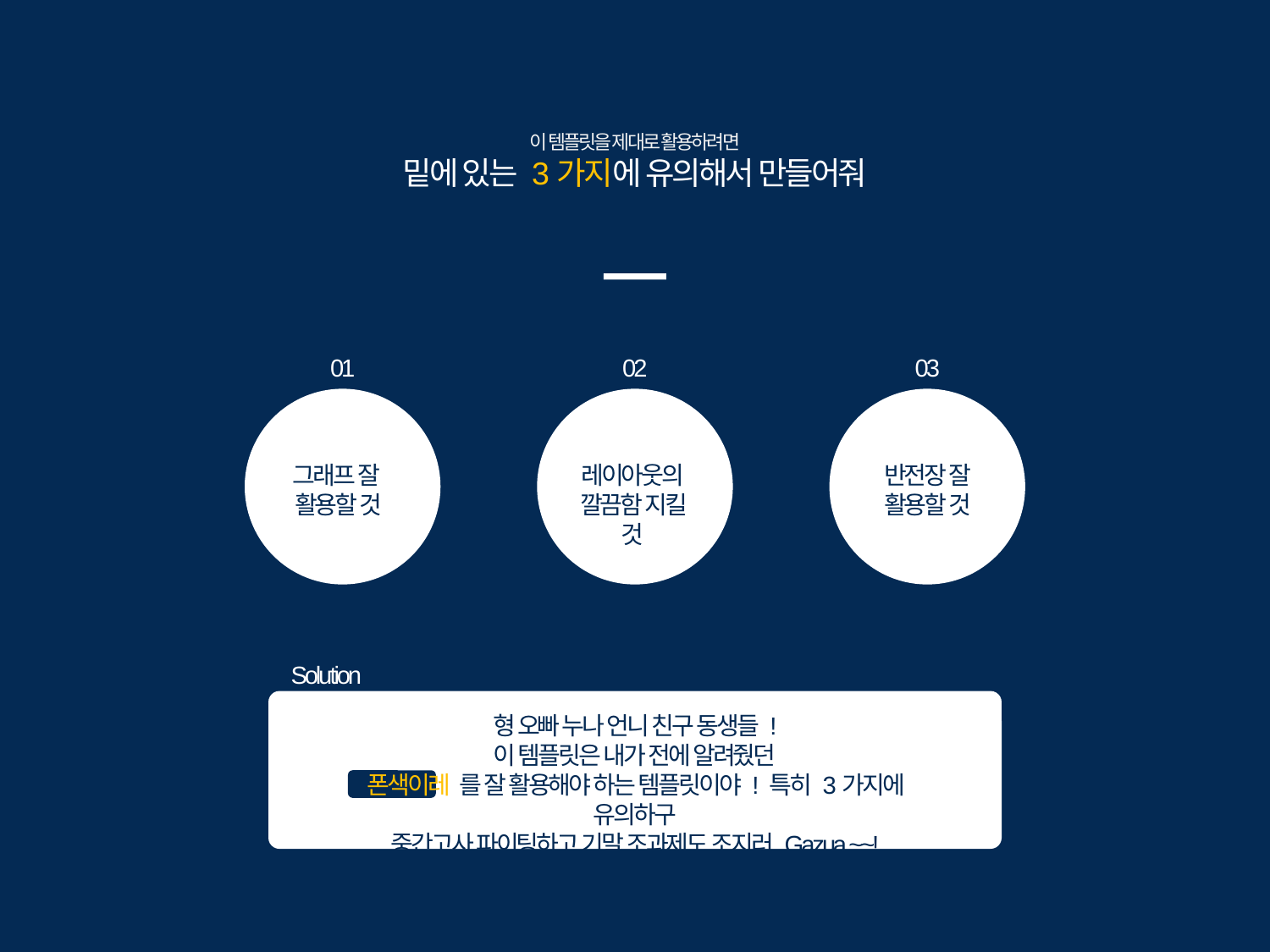

이 템플릿을 제대로 활용하려면
밑에 있는 3가지에 유의해서 만들어줘

01

02

03

그래프 잘
활용할 것
레이아웃의
깔끔함 지킬 것
반전장 잘
활용할 것
Solution

형 오빠 누나 언니 친구 동생들 !
이 템플릿은 내가 전에 알려줬던
폰색이레  를 잘 활용해야 하는 템플릿이야 ! 특히 3가지에 유의하구
중간고사 파이팅하고 기말 조과제도 조지러 Gazua ~~!